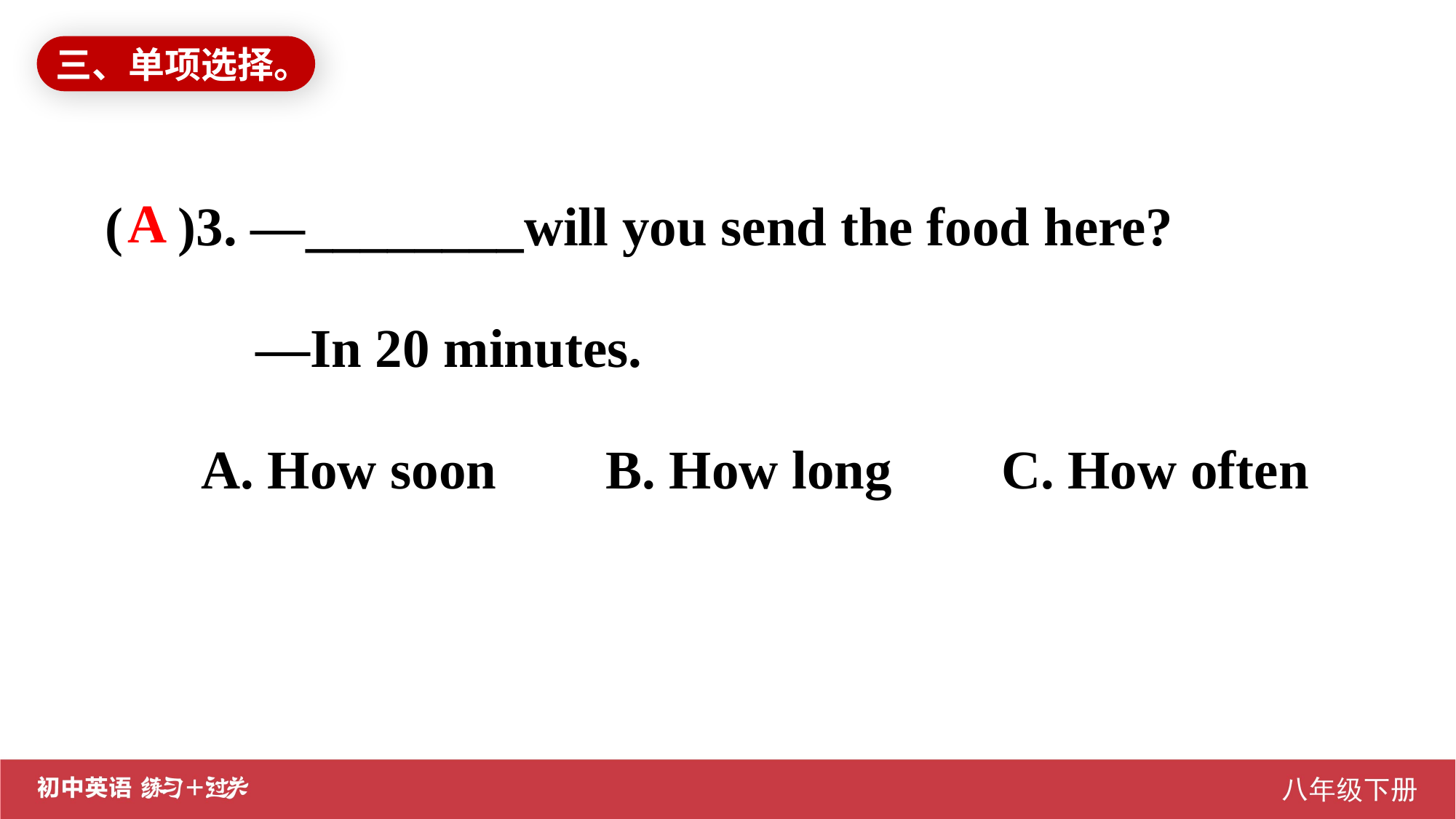

三、单项选择。
(    )3. —________will you send the food here?
           —In 20 minutes.
       A. How soon        B. How long        C. How often
A